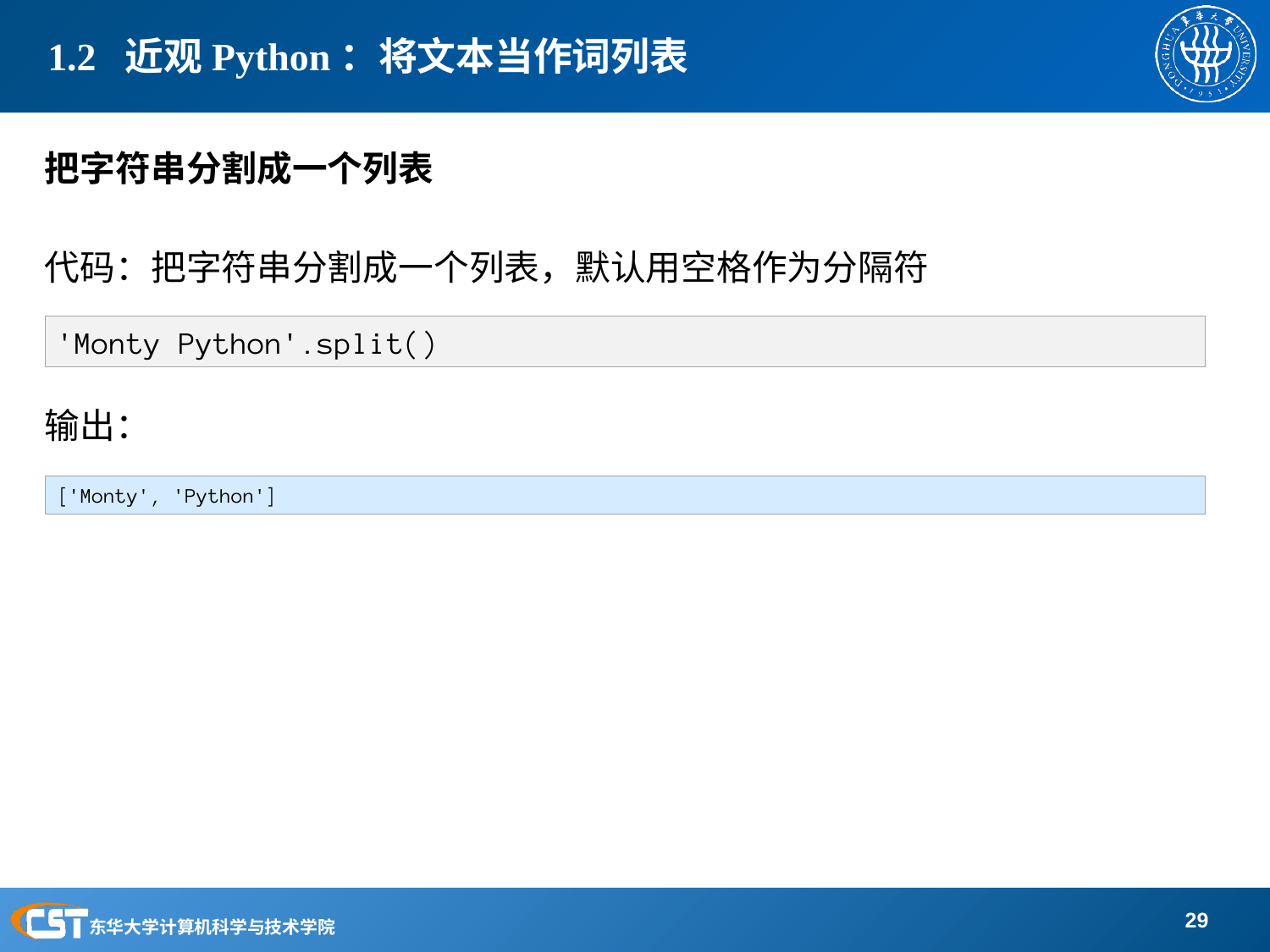

# 1.2  近观Python：将文本当作词列表
把字符串分割成一个列表

代码：把字符串分割成一个列表，默认用空格作为分隔符

输出：
'Monty Python'.split()
['Monty', 'Python']